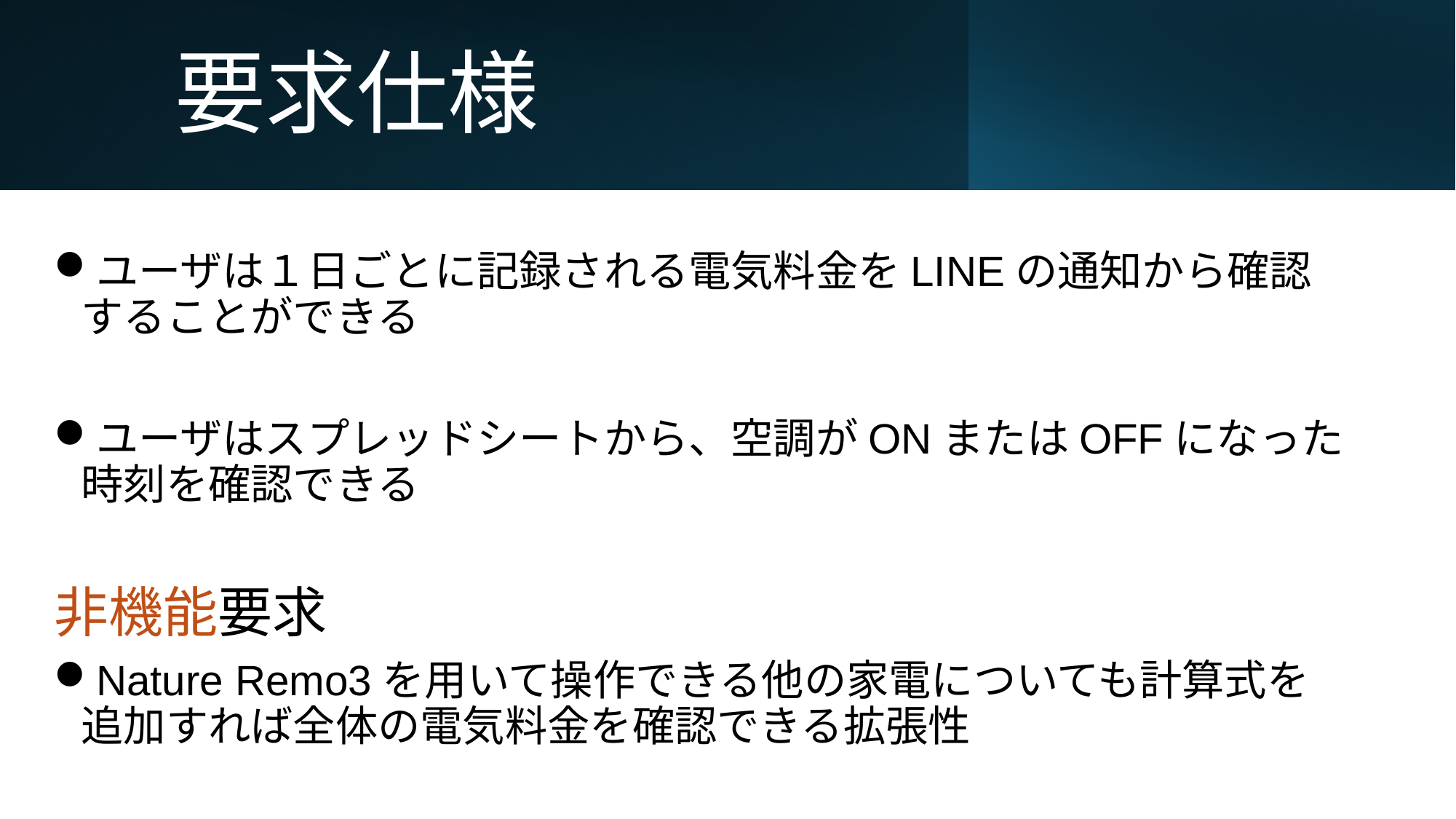

# 要求仕様
ユーザは１日ごとに記録される電気料金をLINEの通知から確認することができる

ユーザはスプレッドシートから、空調がONまたはOFFになった時刻を確認できる

非機能要求
Nature Remo3を用いて操作できる他の家電についても計算式を追加すれば全体の電気料金を確認できる拡張性